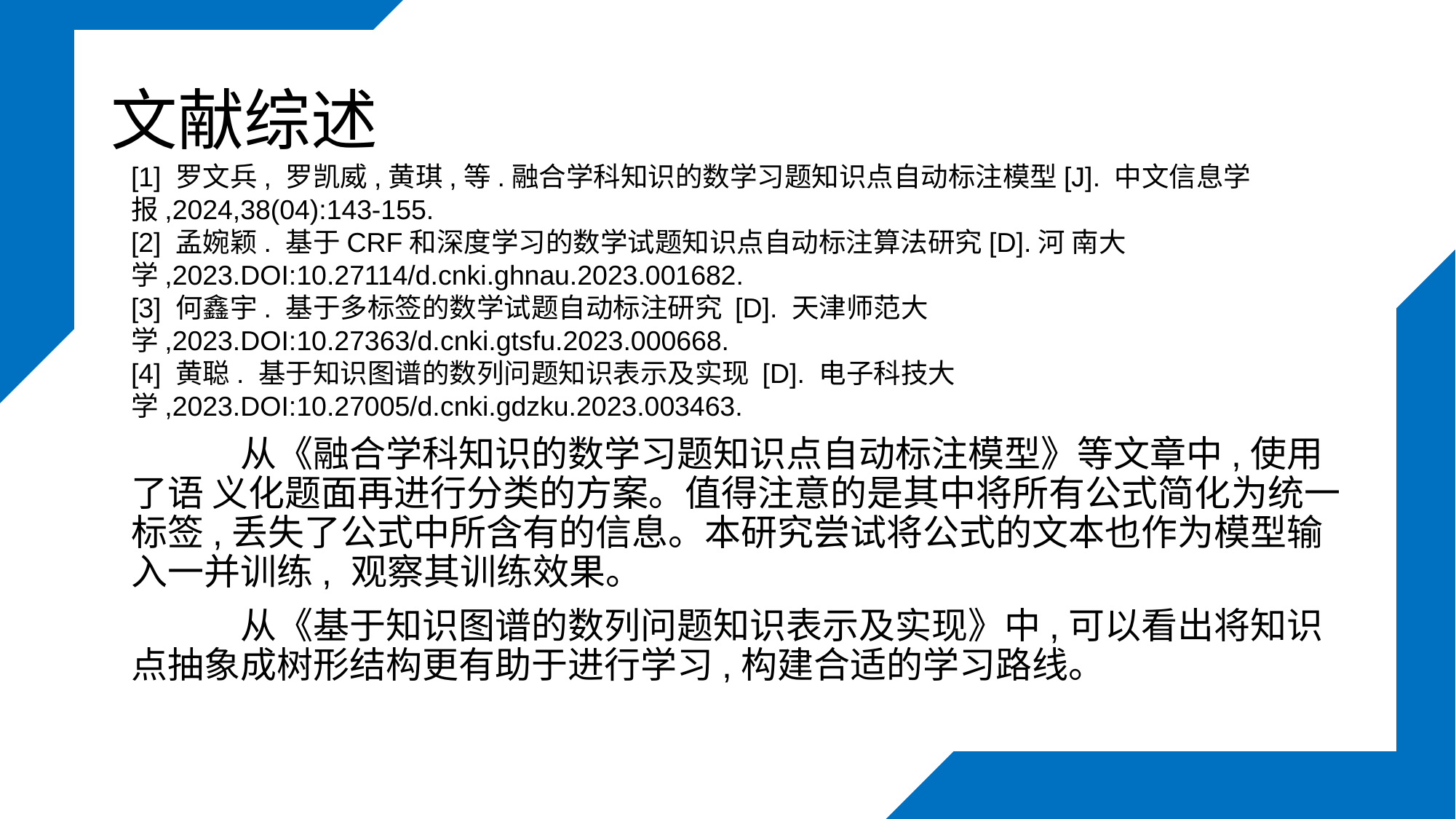

# 文献综述
[1] 罗文兵, 罗凯威,黄琪,等.融合学科知识的数学习题知识点自动标注模型[J]. 中文信息学报,2024,38(04):143-155.
[2] 孟婉颖. 基于CRF和深度学习的数学试题知识点自动标注算法研究[D].河 南大学,2023.DOI:10.27114/d.cnki.ghnau.2023.001682.
[3] 何鑫宇. 基于多标签的数学试题自动标注研究 [D]. 天津师范大 学,2023.DOI:10.27363/d.cnki.gtsfu.2023.000668.
[4] 黄聪. 基于知识图谱的数列问题知识表示及实现 [D]. 电子科技大 学,2023.DOI:10.27005/d.cnki.gdzku.2023.003463.
	从《融合学科知识的数学习题知识点自动标注模型》等文章中,使用了语 义化题面再进行分类的方案。值得注意的是其中将所有公式简化为统一标签,丢失了公式中所含有的信息。本研究尝试将公式的文本也作为模型输入一并训练, 观察其训练效果。
	从《基于知识图谱的数列问题知识表示及实现》中,可以看出将知识点抽象成树形结构更有助于进行学习,构建合适的学习路线。